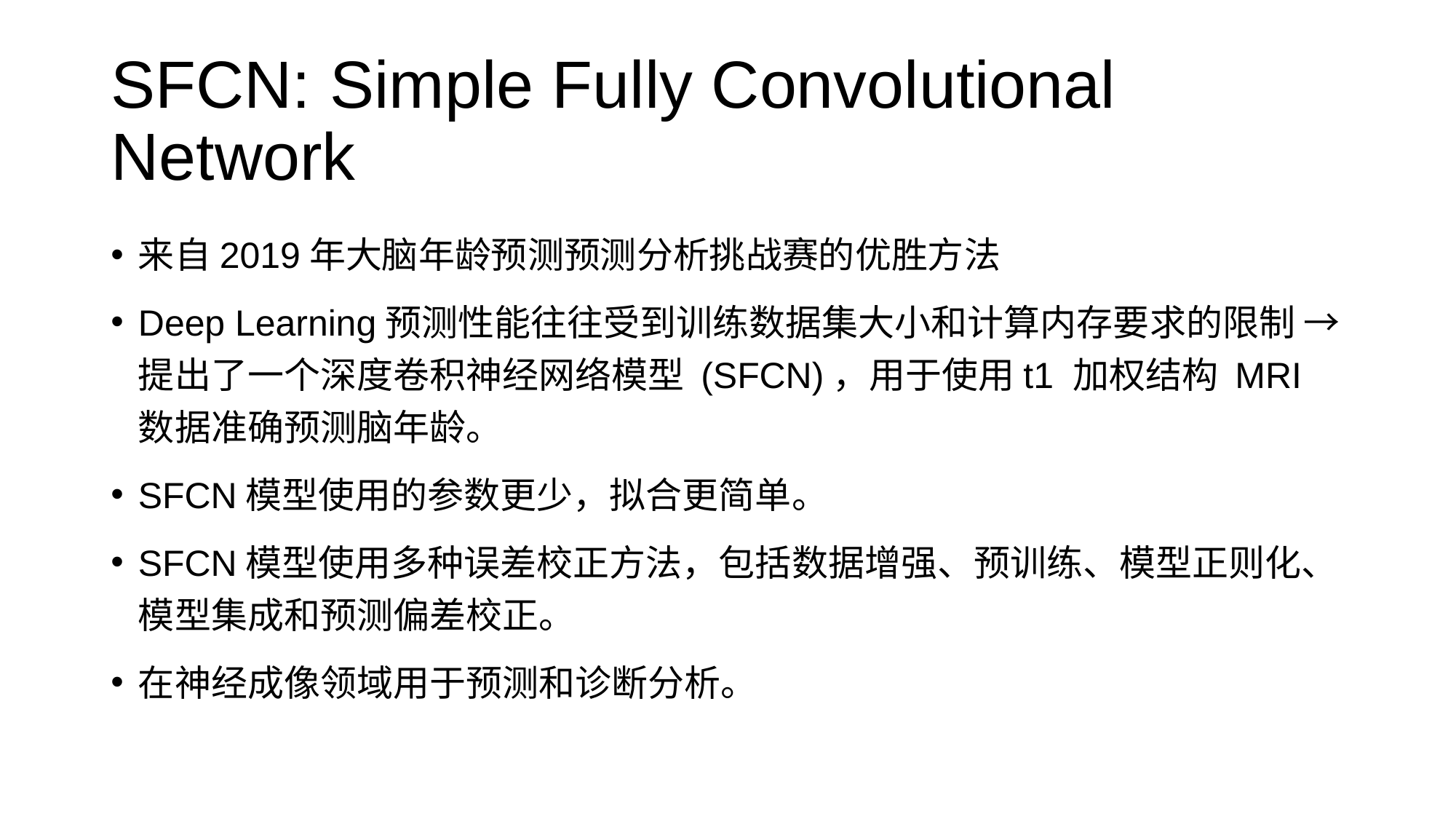

# SFCN: Simple Fully Convolutional Network
来自2019年大脑年龄预测预测分析挑战赛的优胜方法
Deep Learning预测性能往往受到训练数据集大小和计算内存要求的限制 → 提出了一个深度卷积神经网络模型 (SFCN)，用于使用t1 加权结构 MRI 数据准确预测脑年龄。
SFCN模型使用的参数更少，拟合更简单。
SFCN模型使用多种误差校正方法，包括数据增强、预训练、模型正则化、模型集成和预测偏差校正。
在神经成像领域用于预测和诊断分析。